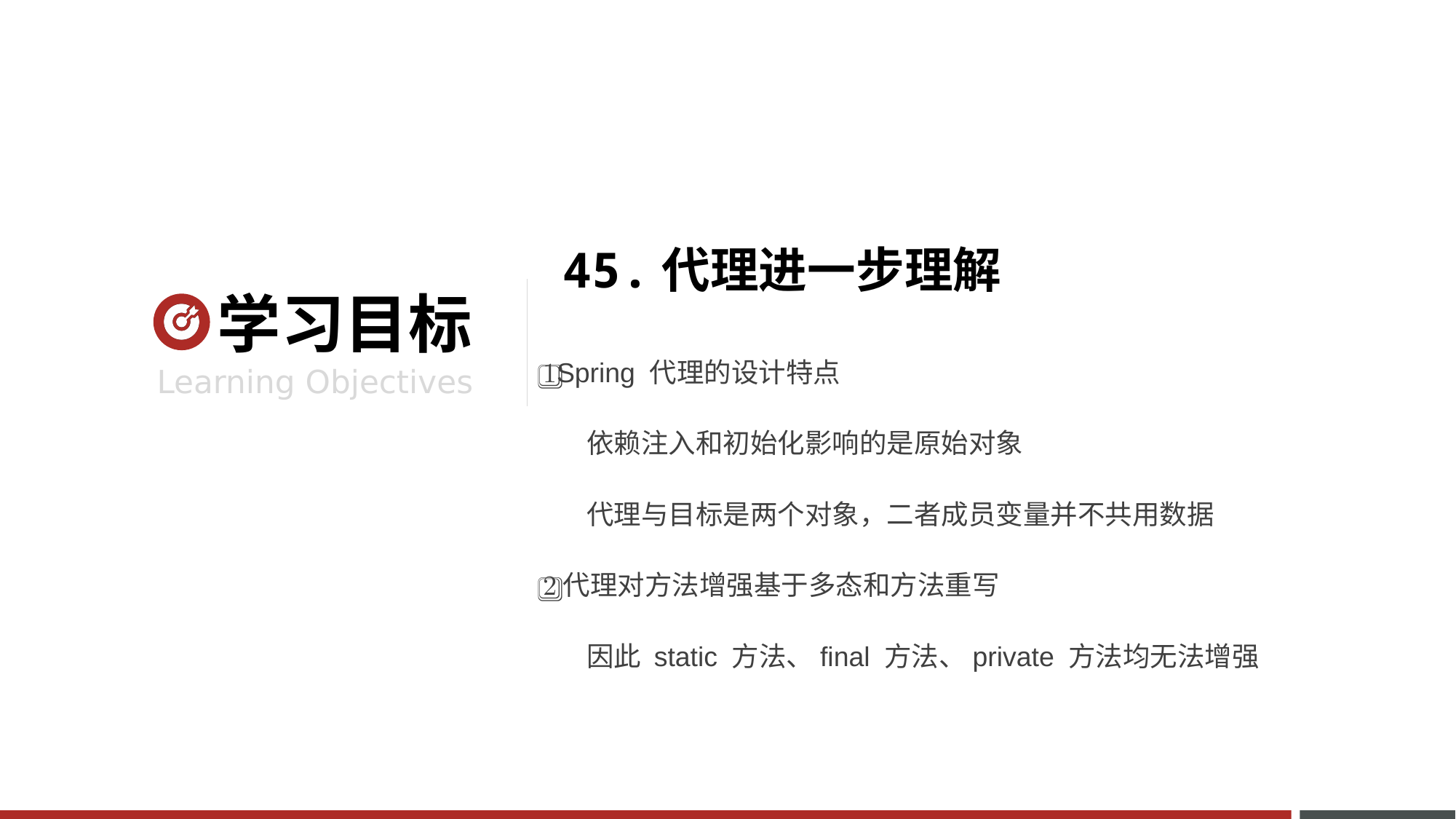

45.代理进一步理解
1️⃣Spring 代理的设计特点
      依赖注入和初始化影响的是原始对象
      代理与目标是两个对象，二者成员变量并不共用数据
2️⃣代理对方法增强基于多态和方法重写
      因此 static 方法、final 方法、private 方法均无法增强